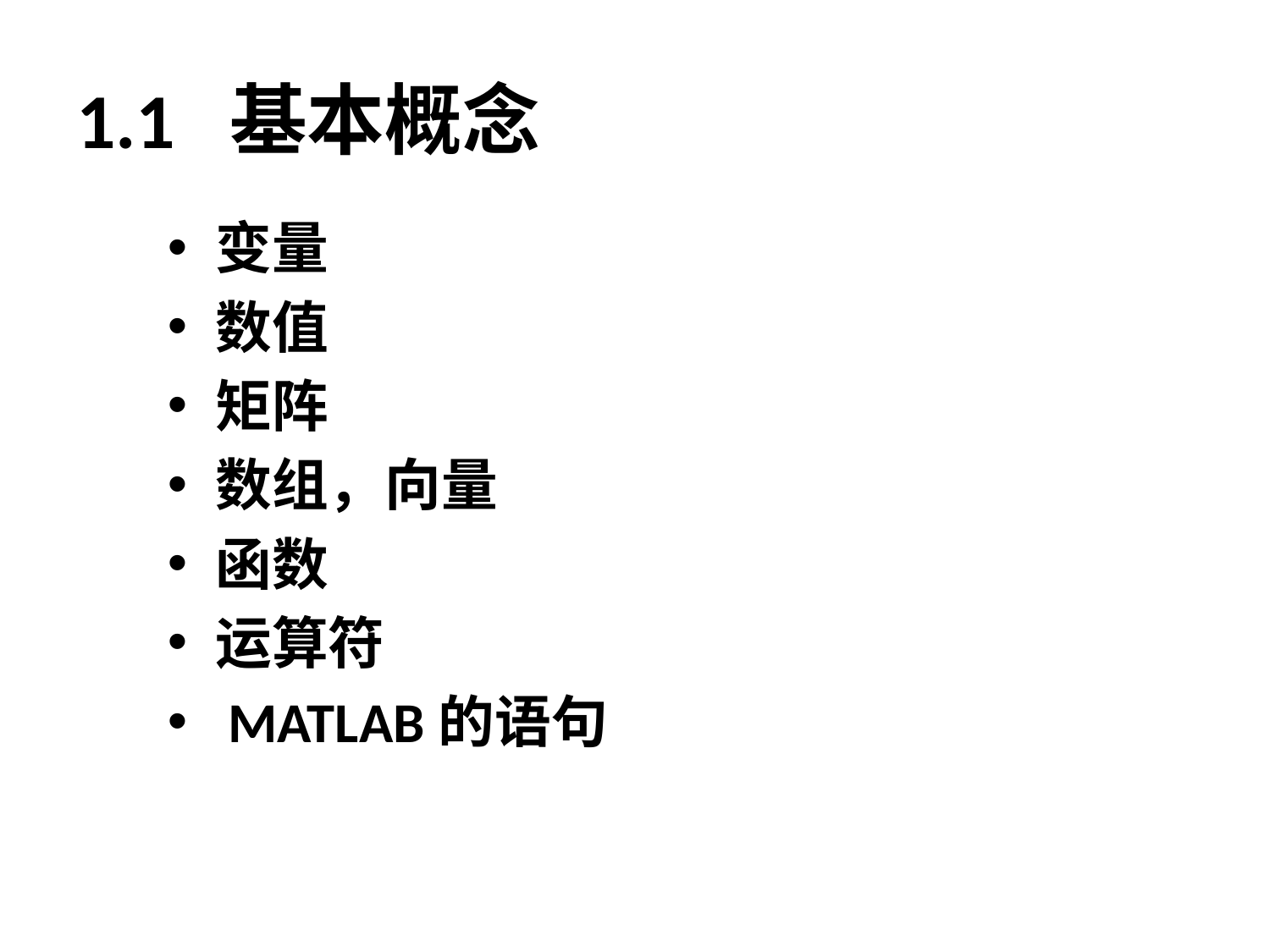

# 1.1  基本概念
变量
数值
矩阵
数组，向量
函数
运算符
 MATLAB的语句